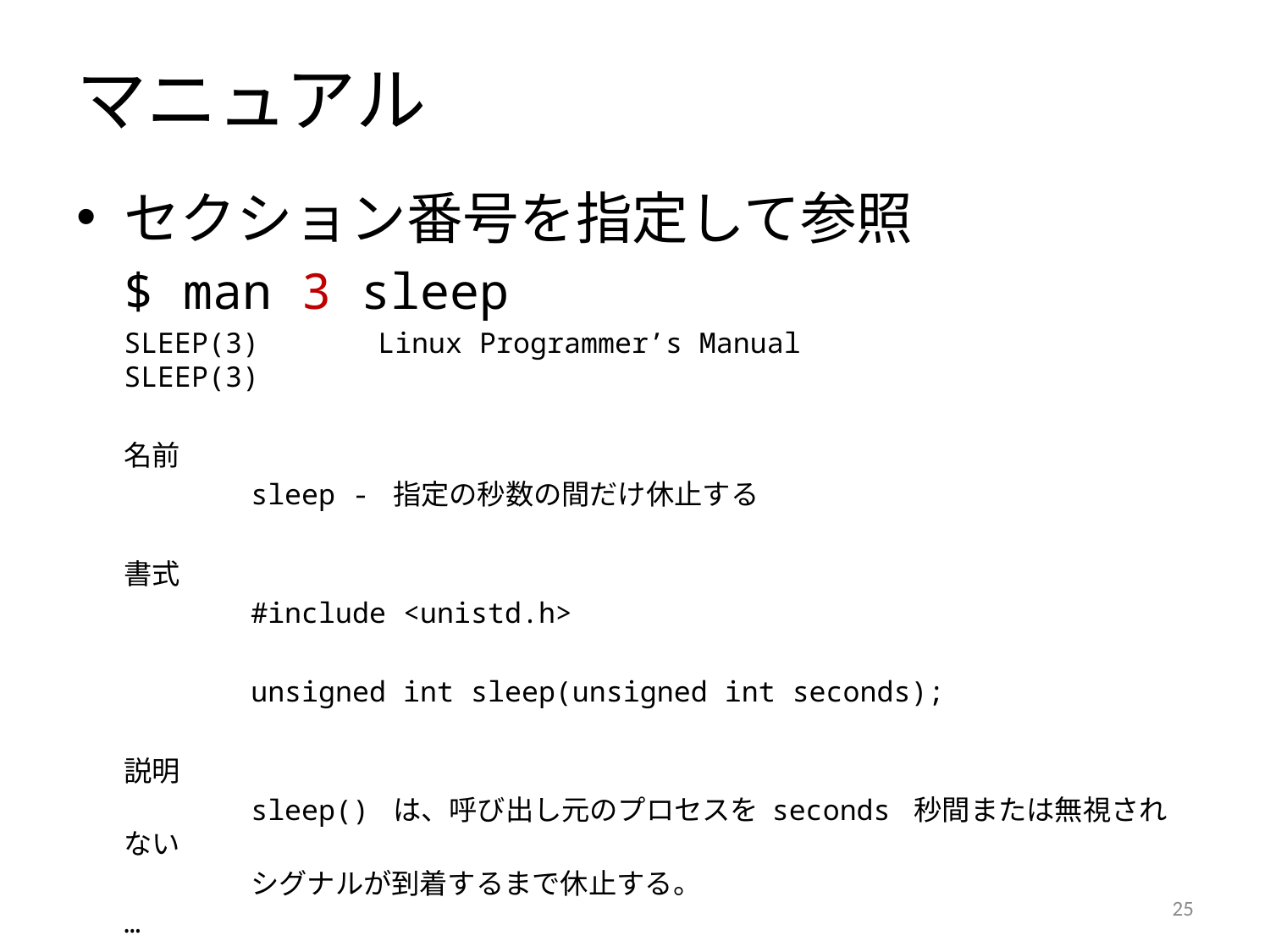

# マニュアル
セクション番号を指定して参照
	$ man 3 sleep
	SLEEP(3)	Linux Programmer’s Manual			SLEEP(3)

	名前
		sleep - 指定の秒数の間だけ休止する

	書式
		#include <unistd.h>

		unsigned int sleep(unsigned int seconds);

	説明
		sleep() は、呼び出し元のプロセスを seconds 秒間または無視されない
		シグナルが到着するまで休止する。
	…
25